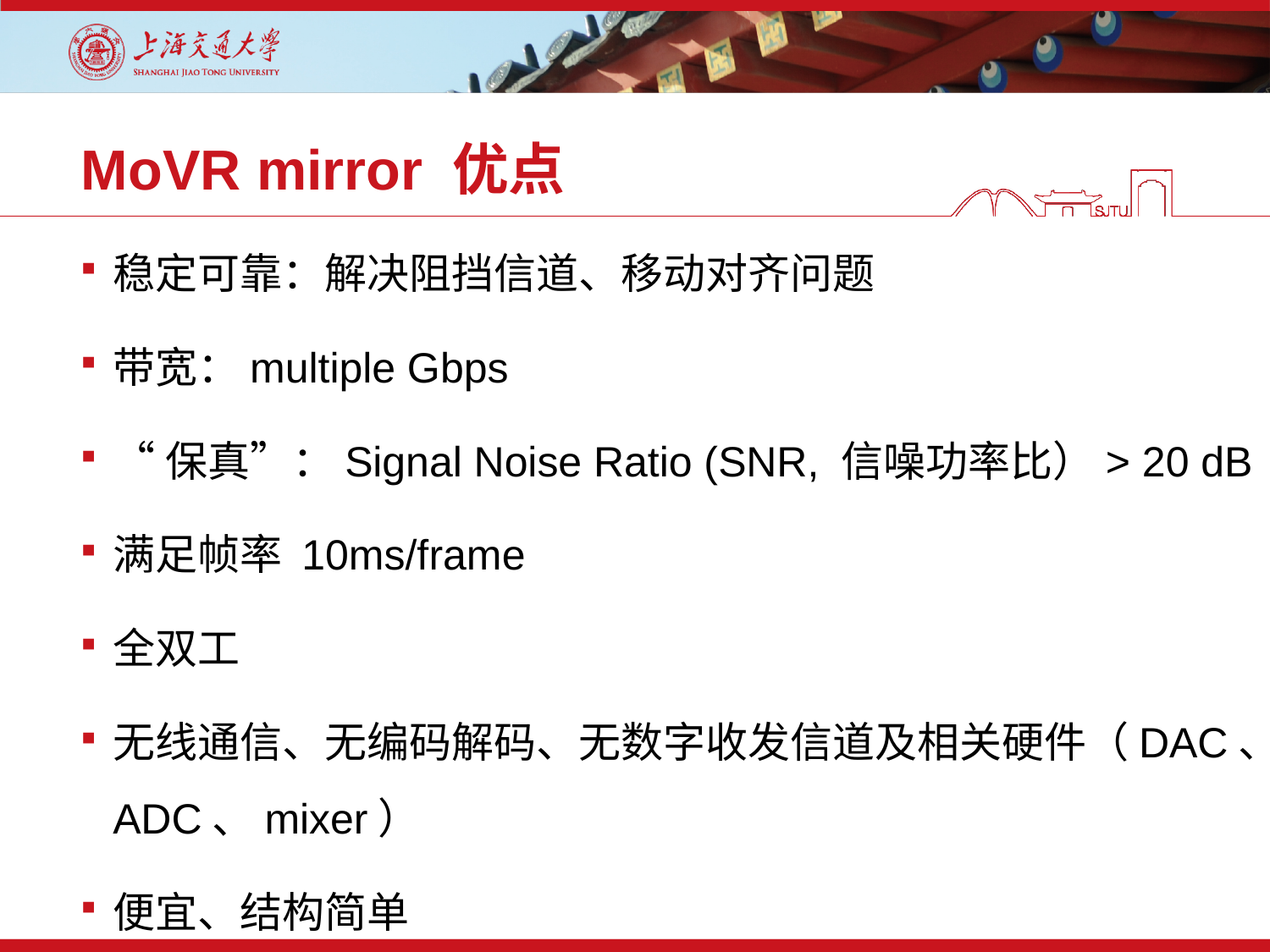

# MoVR mirror 优点
稳定可靠：解决阻挡信道、移动对齐问题
带宽：multiple Gbps
“保真”：Signal Noise Ratio (SNR, 信噪功率比）> 20 dB
满足帧率 10ms/frame
全双工
无线通信、无编码解码、无数字收发信道及相关硬件（DAC、ADC、mixer）
便宜、结构简单